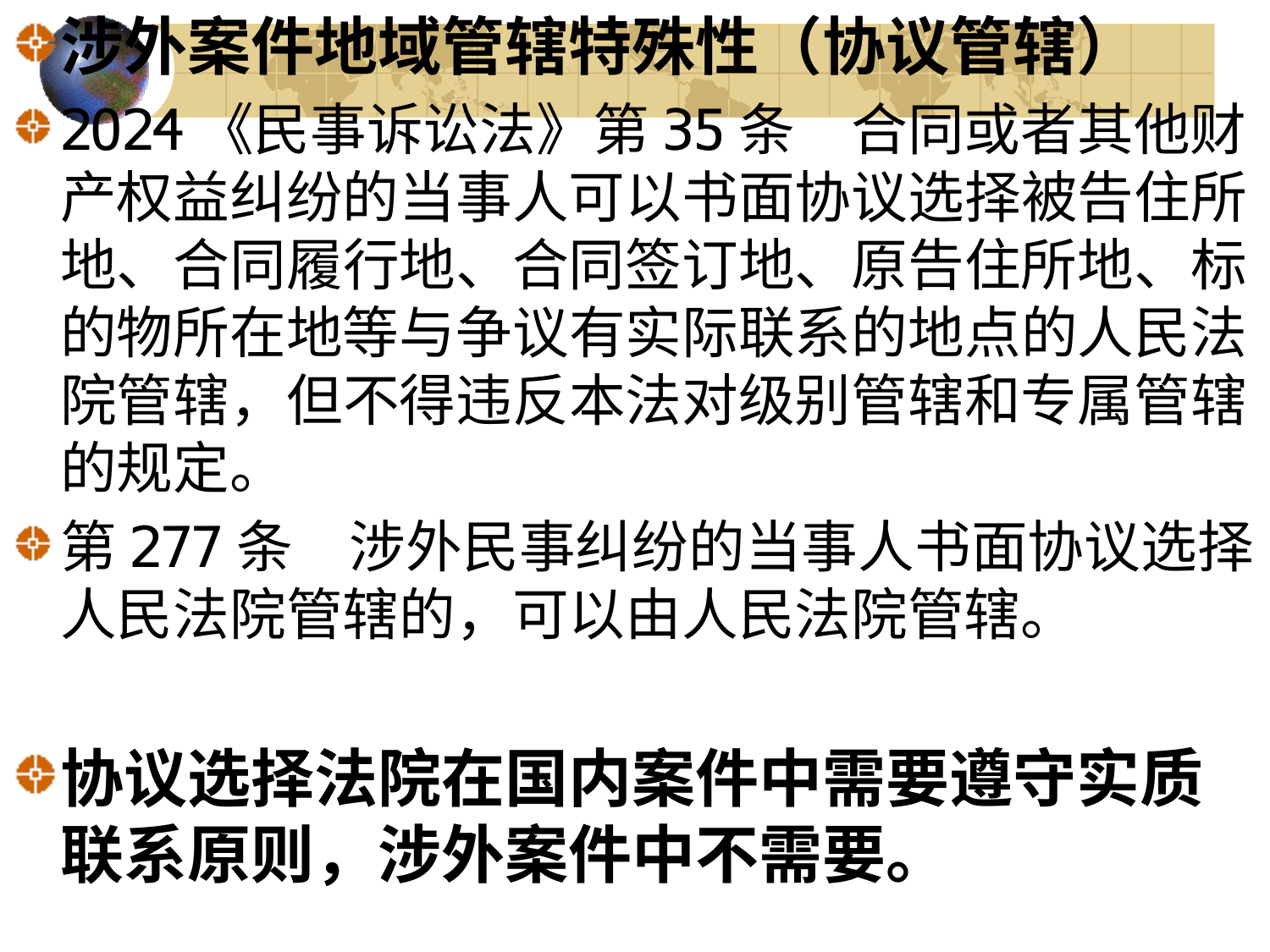

涉外案件地域管辖特殊性（协议管辖）
2024《民事诉讼法》第35条　合同或者其他财产权益纠纷的当事人可以书面协议选择被告住所地、合同履行地、合同签订地、原告住所地、标的物所在地等与争议有实际联系的地点的人民法院管辖，但不得违反本法对级别管辖和专属管辖的规定。
第277条　涉外民事纠纷的当事人书面协议选择人民法院管辖的，可以由人民法院管辖。

协议选择法院在国内案件中需要遵守实质联系原则，涉外案件中不需要。